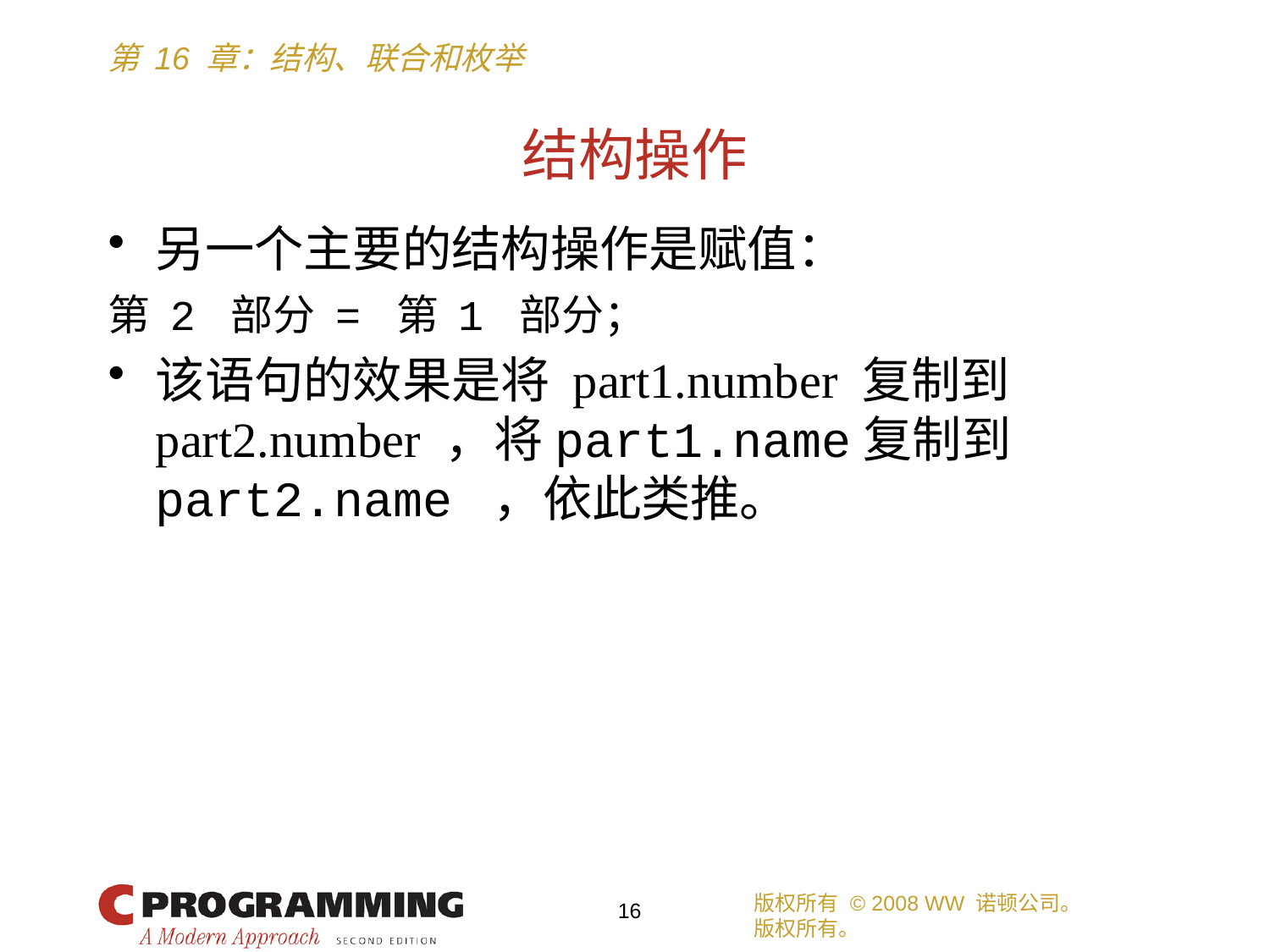

# 结构操作
另一个主要的结构操作是赋值：
第 2 部分 = 第 1 部分；
该语句的效果是将 part1.number 复制到part2.number ，将part1.name复制到part2.name ，依此类推。
版权所有 © 2008 WW 诺顿公司。
版权所有。
16